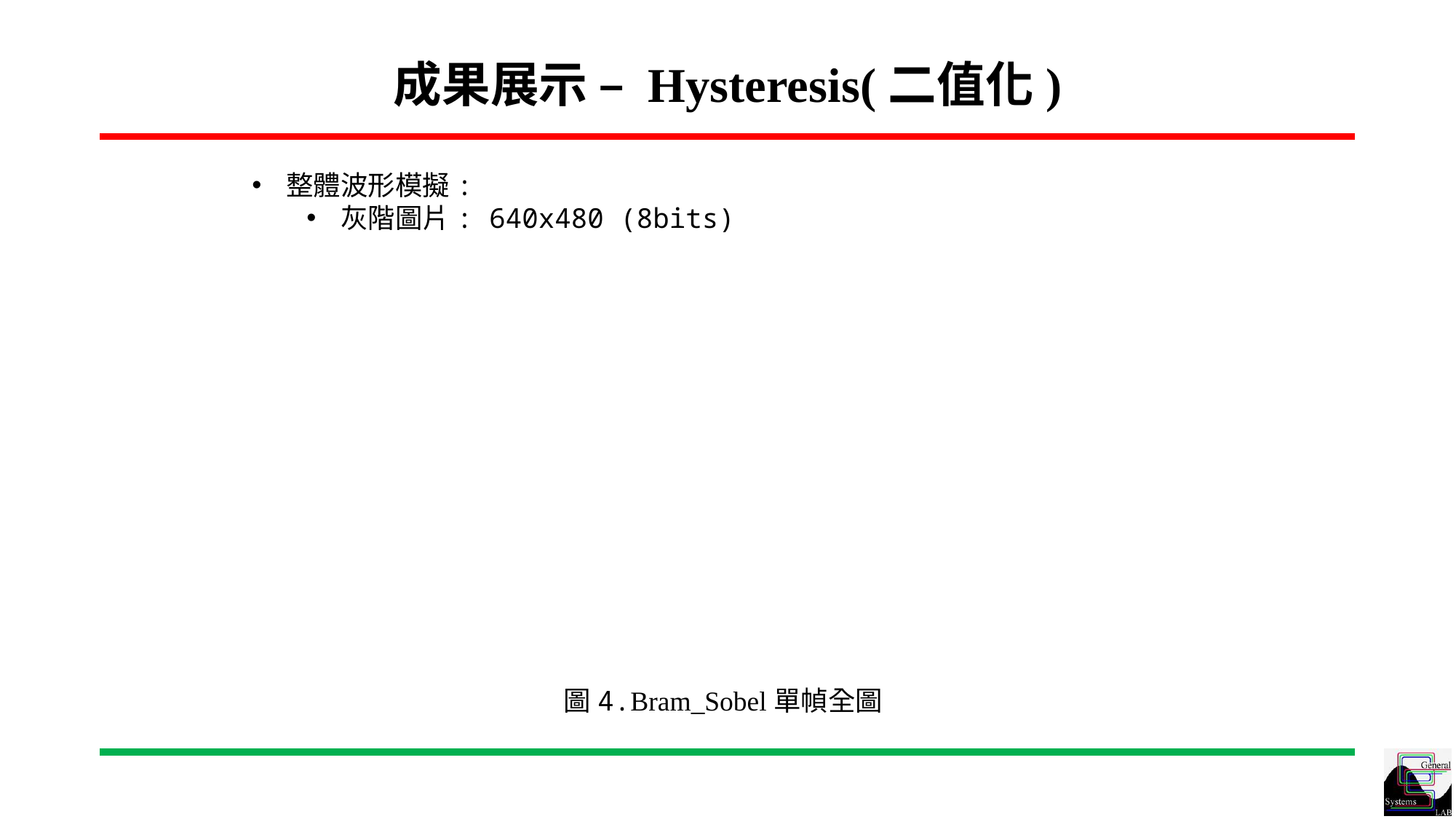

# 成果展示 – Hysteresis(二值化)
整體波形模擬:
灰階圖片: 640x480 (8bits)
圖4.Bram_Sobel單幀全圖